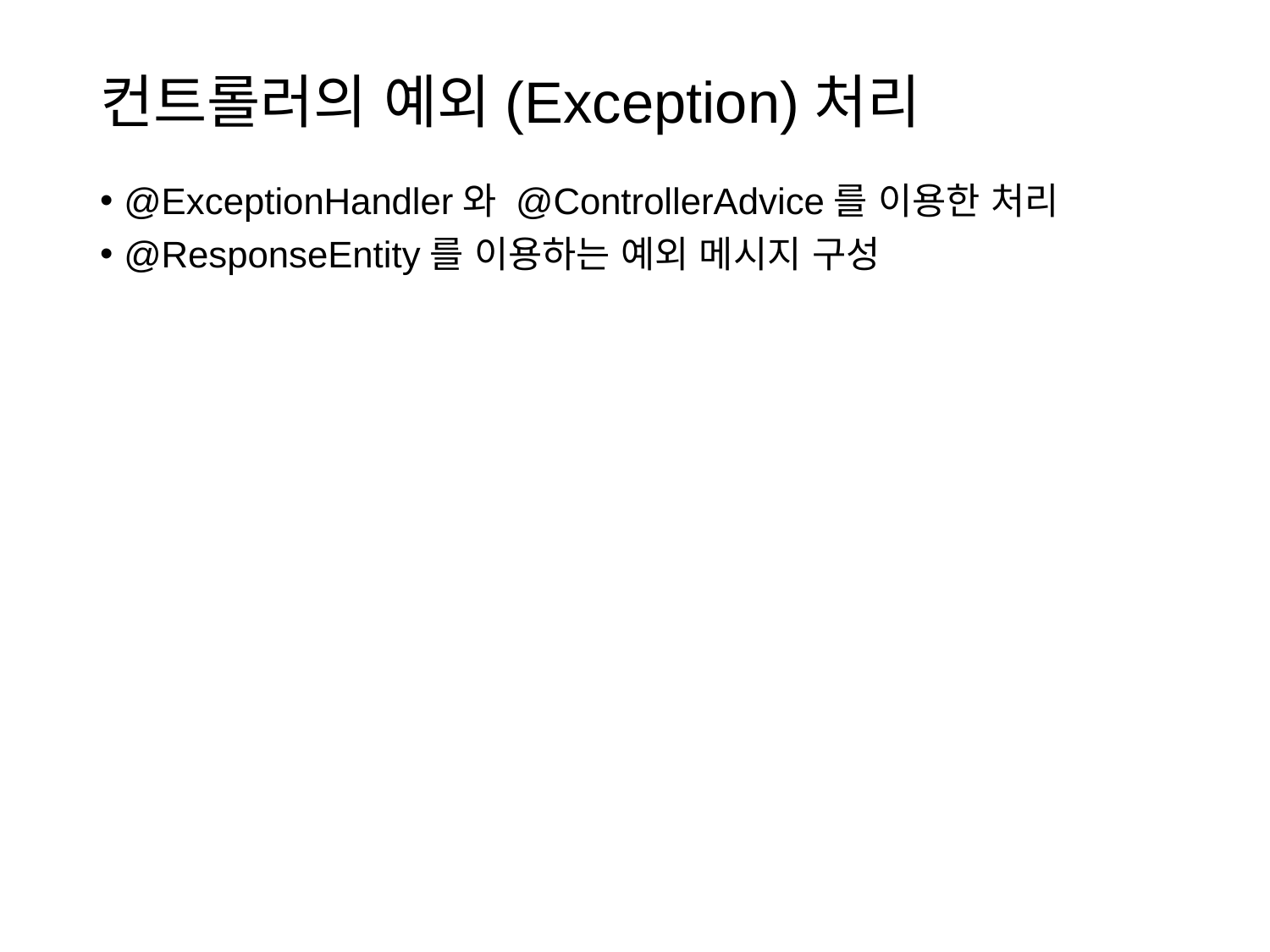

# 컨트롤러의 예외(Exception)처리
@ExceptionHandler와 @ControllerAdvice를 이용한 처리
@ResponseEntity를 이용하는 예외 메시지 구성